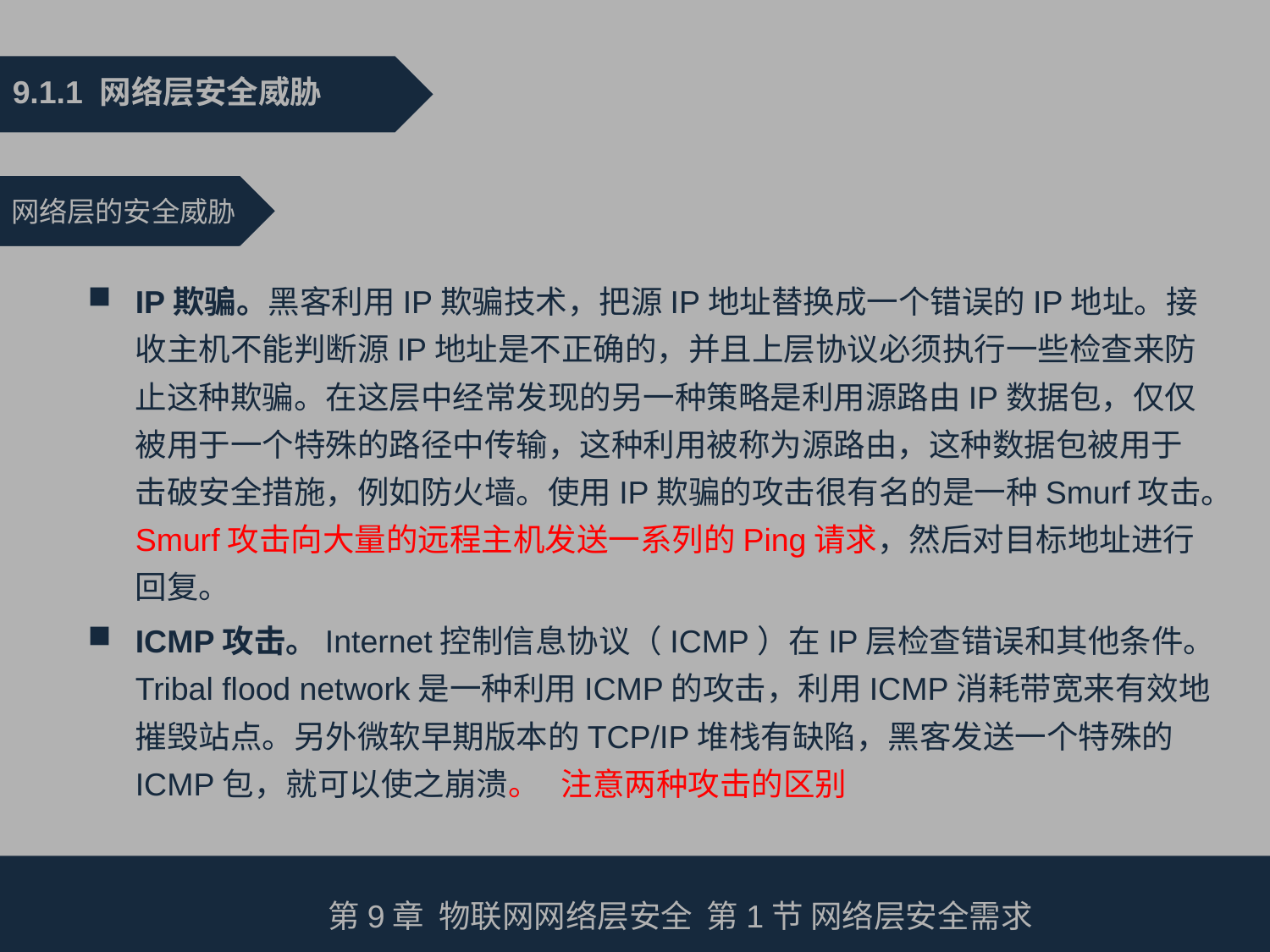

9.1.1 网络层安全威胁
网络层的安全威胁
IP欺骗。黑客利用IP欺骗技术，把源IP地址替换成一个错误的IP地址。接收主机不能判断源IP地址是不正确的，并且上层协议必须执行一些检查来防止这种欺骗。在这层中经常发现的另一种策略是利用源路由IP数据包，仅仅被用于一个特殊的路径中传输，这种利用被称为源路由，这种数据包被用于击破安全措施，例如防火墙。使用IP欺骗的攻击很有名的是一种Smurf攻击。Smurf攻击向大量的远程主机发送一系列的Ping请求，然后对目标地址进行回复。
ICMP攻击。Internet控制信息协议（ICMP）在IP层检查错误和其他条件。Tribal flood network是一种利用ICMP的攻击，利用ICMP消耗带宽来有效地摧毁站点。另外微软早期版本的TCP/IP堆栈有缺陷，黑客发送一个特殊的ICMP包，就可以使之崩溃。   注意两种攻击的区别